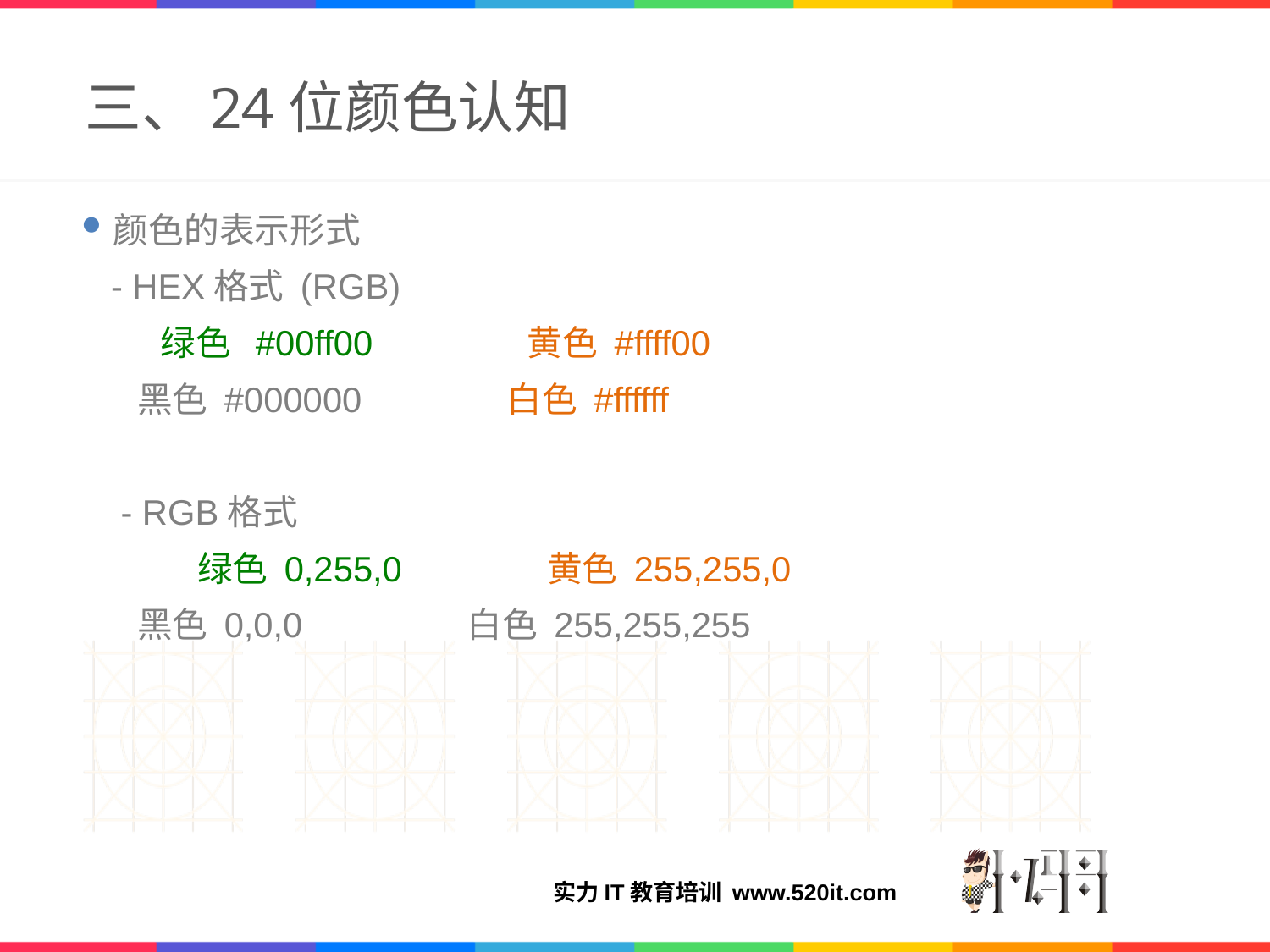

# 三、24位颜色认知
颜色的表示形式
   - HEX格式 (RGB)
         绿色  #00ff00               黄色 #ffff00
      黑色 #000000              白色 #ffffff

    - RGB格式
           绿色 0,255,0              黄色 255,255,0
      黑色 0,0,0                白色 255,255,255